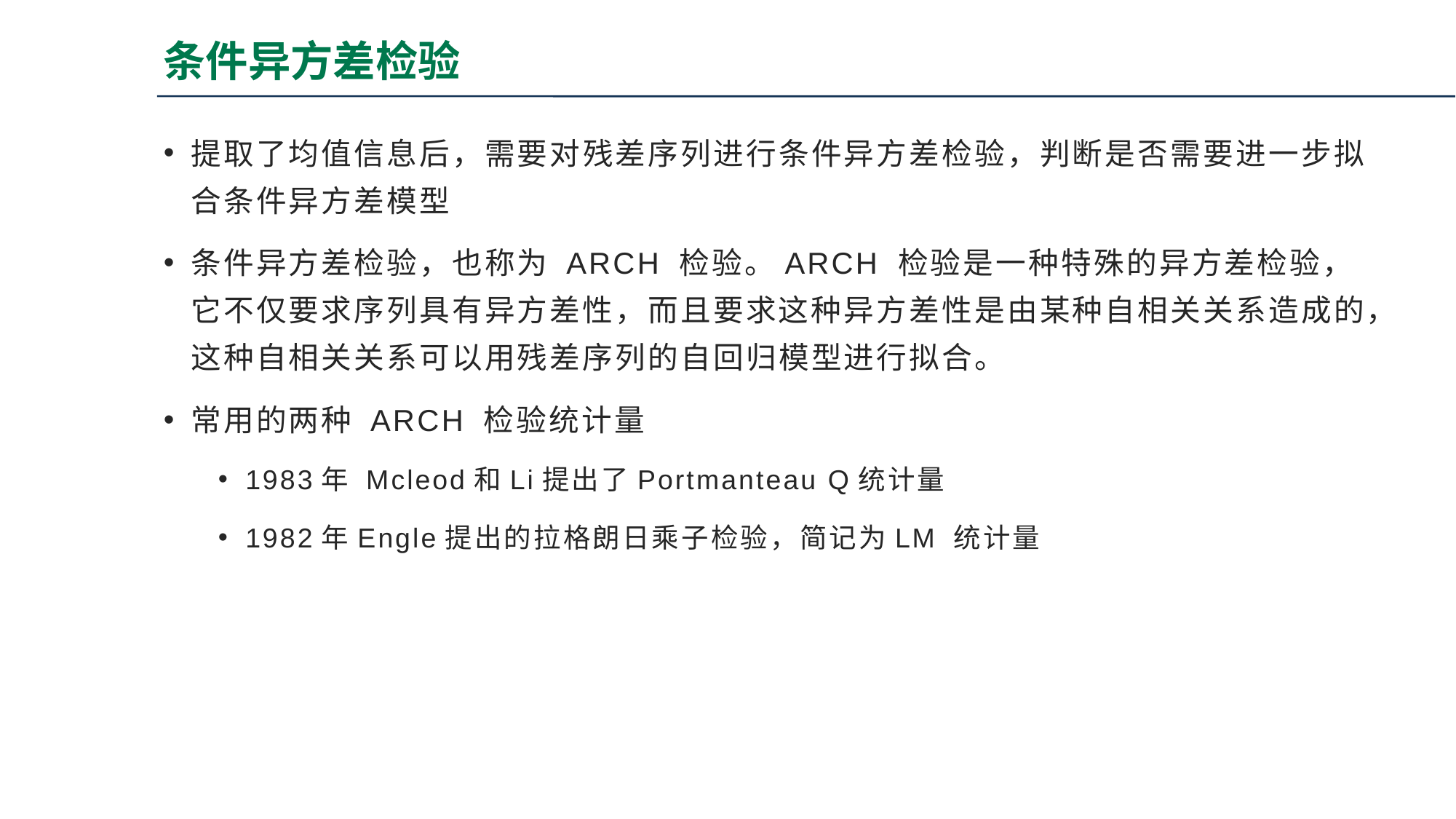

# 条件异方差检验
提取了均值信息后，需要对残差序列进行条件异方差检验，判断是否需要进一步拟合条件异方差模型
条件异方差检验，也称为 ARCH 检验。ARCH 检验是一种特殊的异方差检验，它不仅要求序列具有异方差性，而且要求这种异方差性是由某种自相关关系造成的，这种自相关关系可以用残差序列的自回归模型进行拟合。
常用的两种 ARCH 检验统计量
1983年 Mcleod和Li提出了Portmanteau Q统计量
1982年Engle提出的拉格朗日乘子检验，简记为LM 统计量